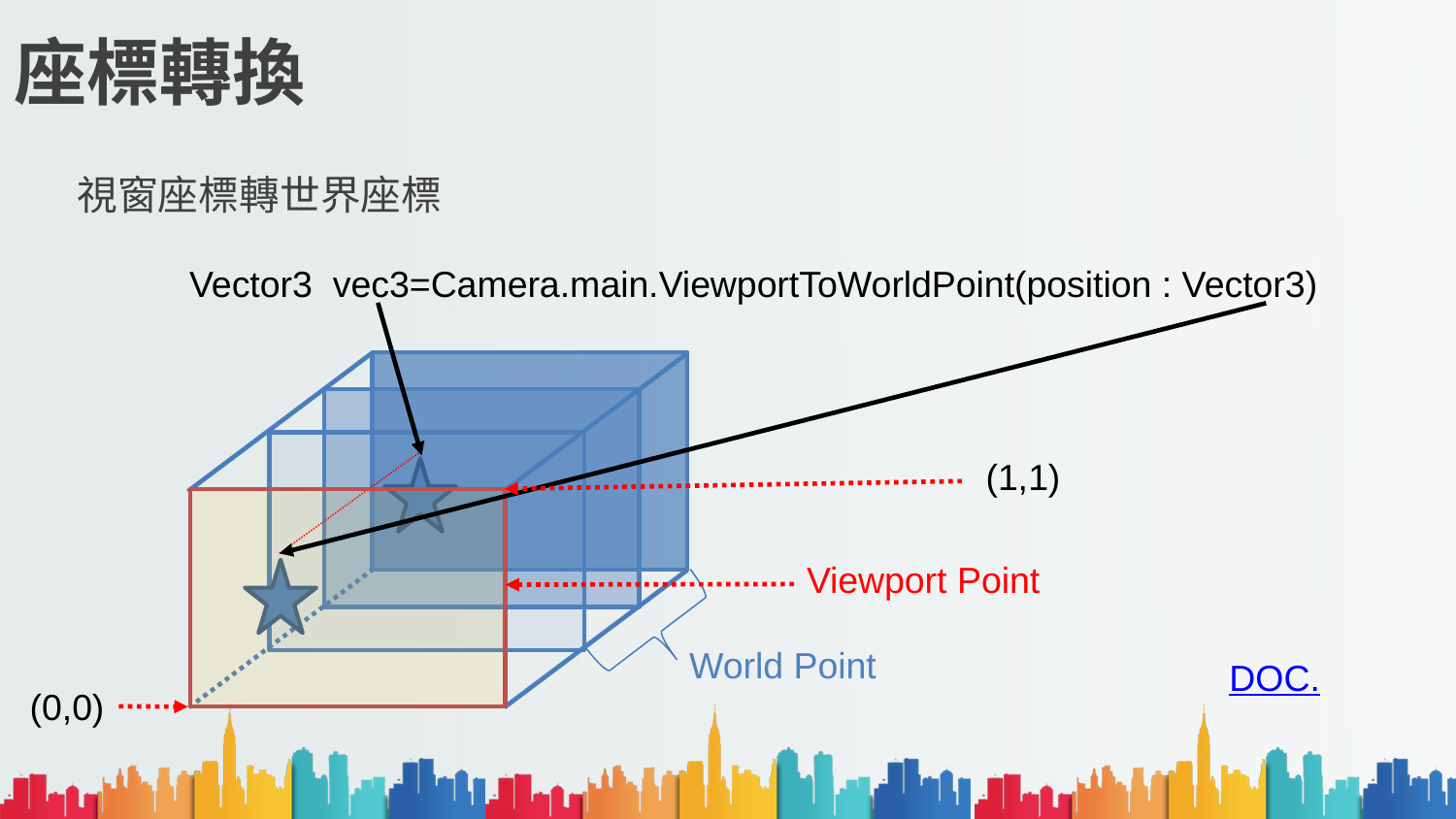

# 座標轉換
視窗座標轉世界座標
Vector3  vec3=Camera.main.ViewportToWorldPoint(position : Vector3)

(1,1)

Viewport Point

World Point
DOC.
(0,0)